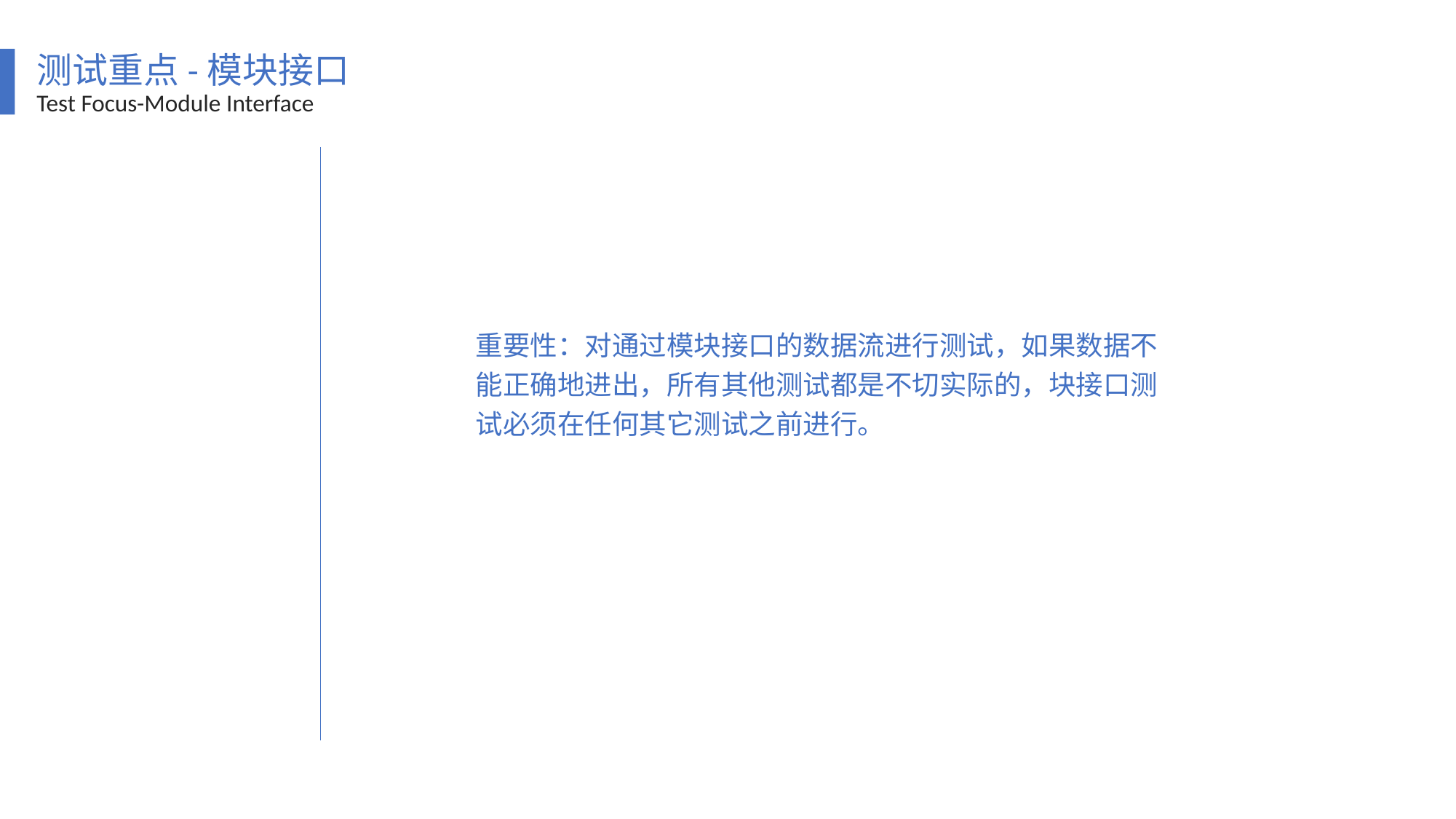

测试重点-模块接口
Test Focus-Module Interface
重要性：对通过模块接口的数据流进行测试，如果数据不能正确地进出，所有其他测试都是不切实际的，块接口测试必须在任何其它测试之前进行。